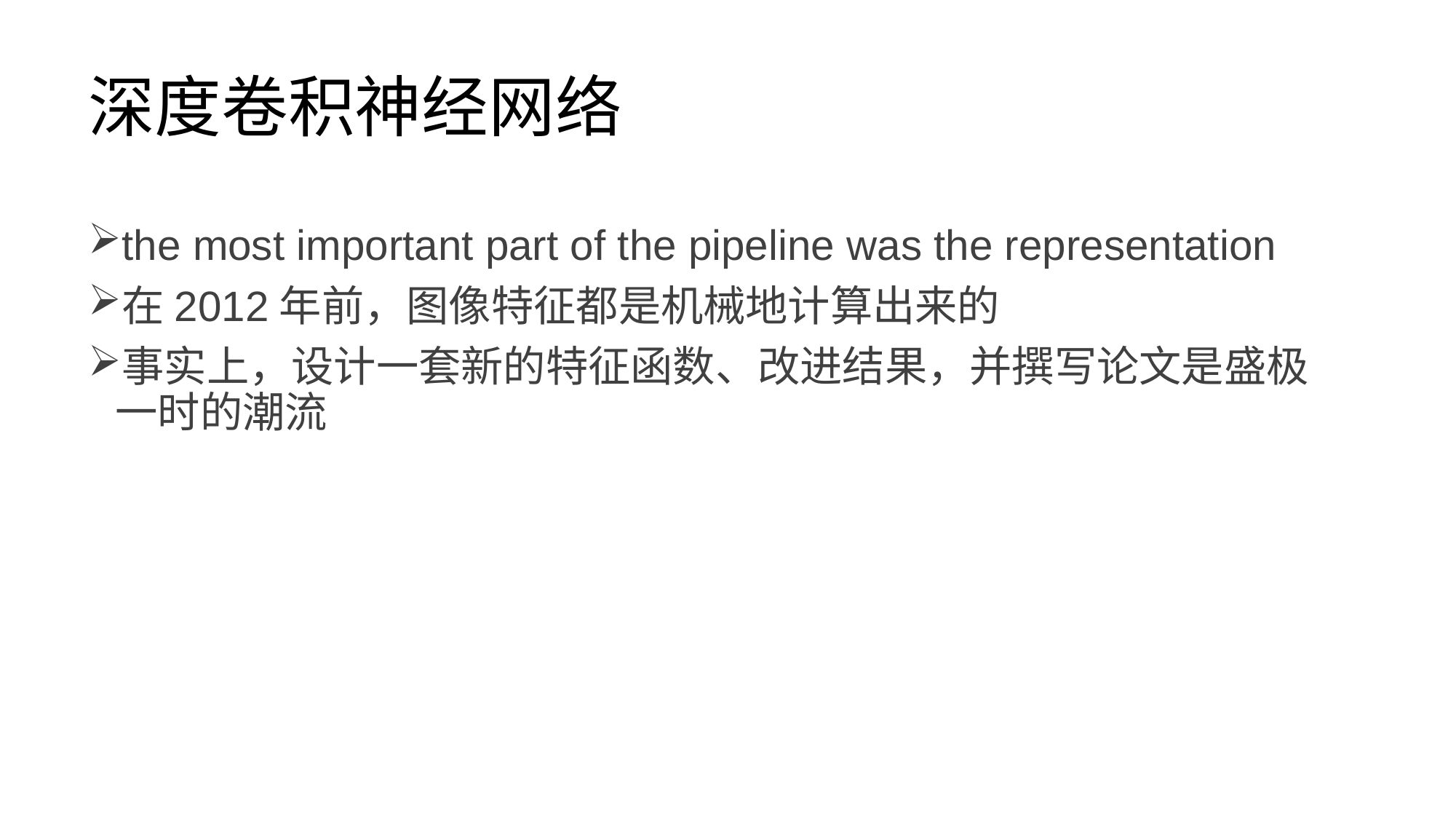

# 深度卷积神经网络
the most important part of the pipeline was the representation
在2012年前，图像特征都是机械地计算出来的
事实上，设计一套新的特征函数、改进结果，并撰写论文是盛极一时的潮流